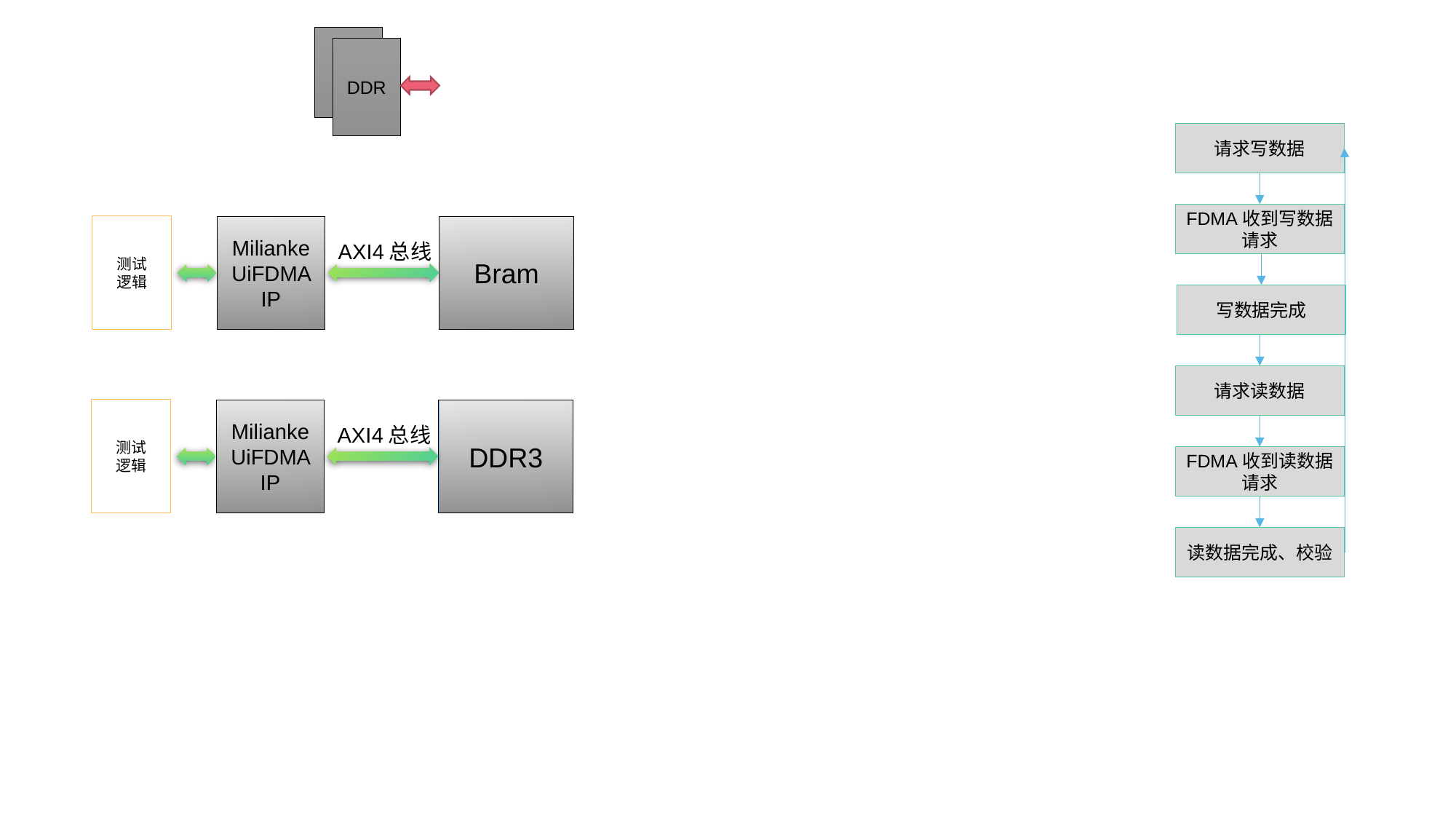

DDR

请求写数据
FDMA收到写数据请求
测试
逻辑
Milianke
UiFDMA IP
Bram
AXI4总线

写数据完成
请求读数据
测试
逻辑
Milianke
UiFDMA IP
DDR3
AXI4总线
FDMA收到读数据请求

读数据完成、校验